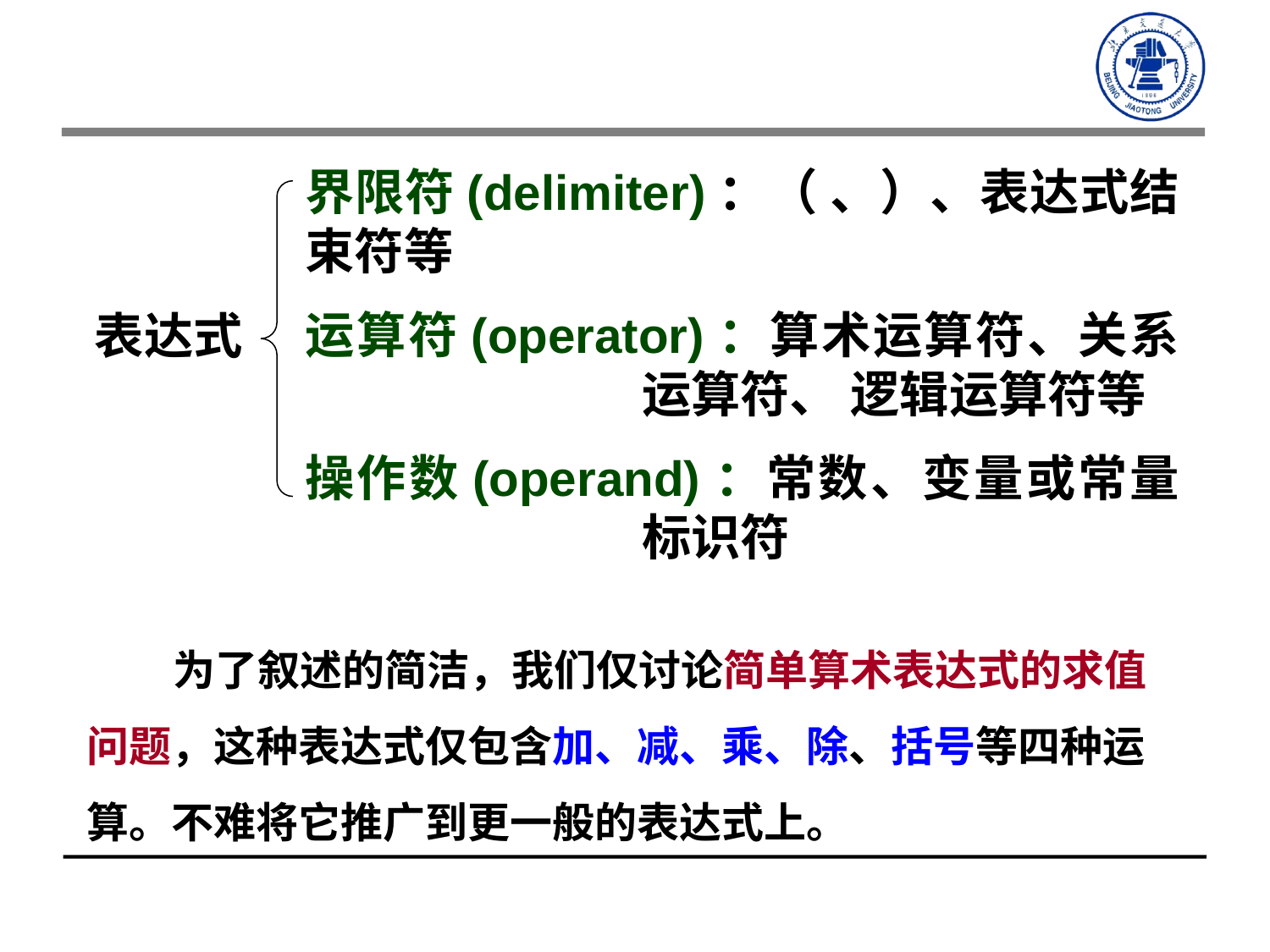

界限符(delimiter)：（ 、）、表达式结束符等
运算符(operator)：算术运算符、关系运算符、 逻辑运算符等
操作数(operand)：常数、变量或常量标识符

表达式
        为了叙述的简洁，我们仅讨论简单算术表达式的求值问题，这种表达式仅包含加、减、乘、除、括号等四种运算。不难将它推广到更一般的表达式上。